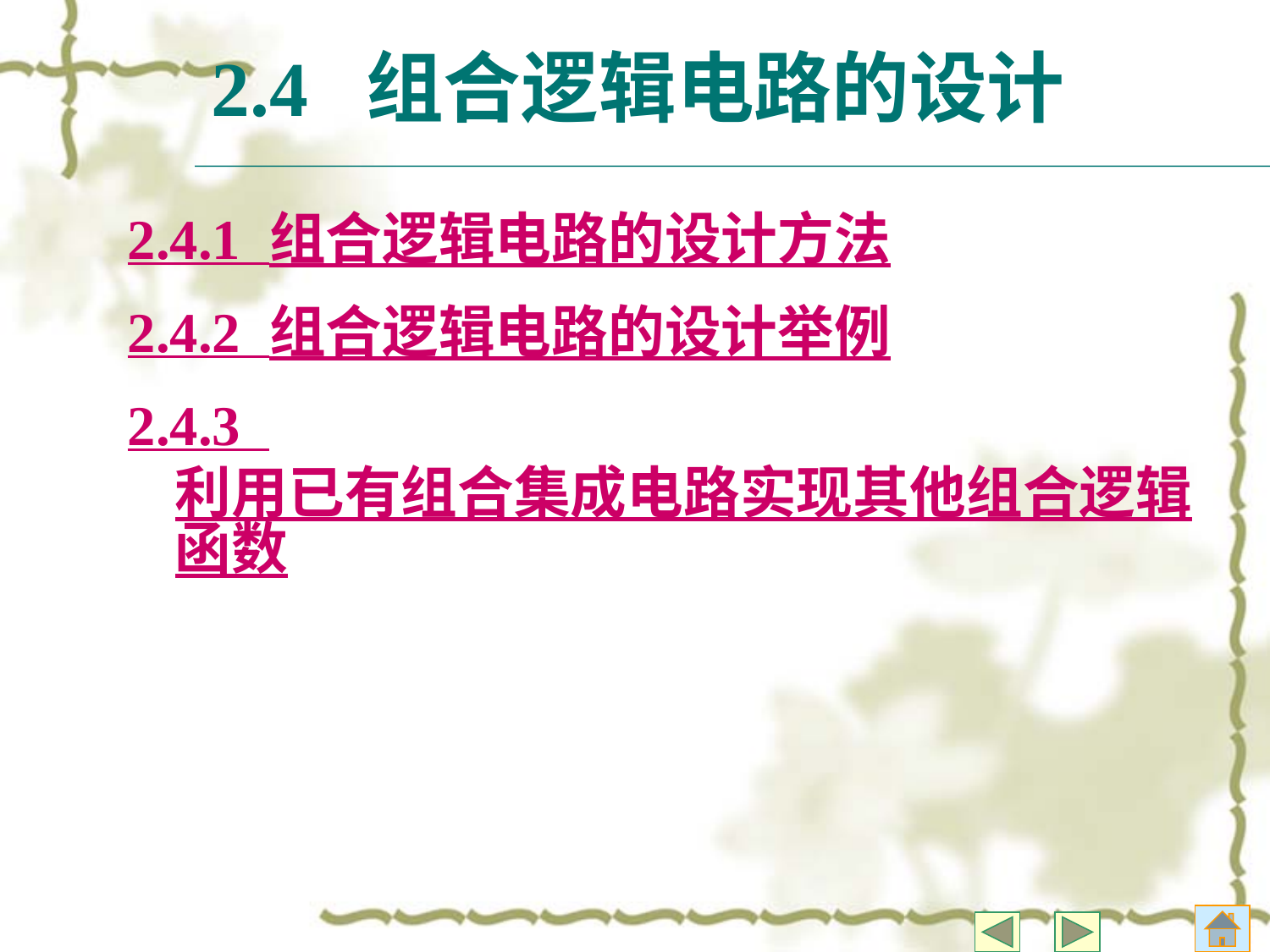

# 2.4  组合逻辑电路的设计
2.4.1  组合逻辑电路的设计方法
2.4.2  组合逻辑电路的设计举例
2.4.3  利用已有组合集成电路实现其他组合逻辑函数